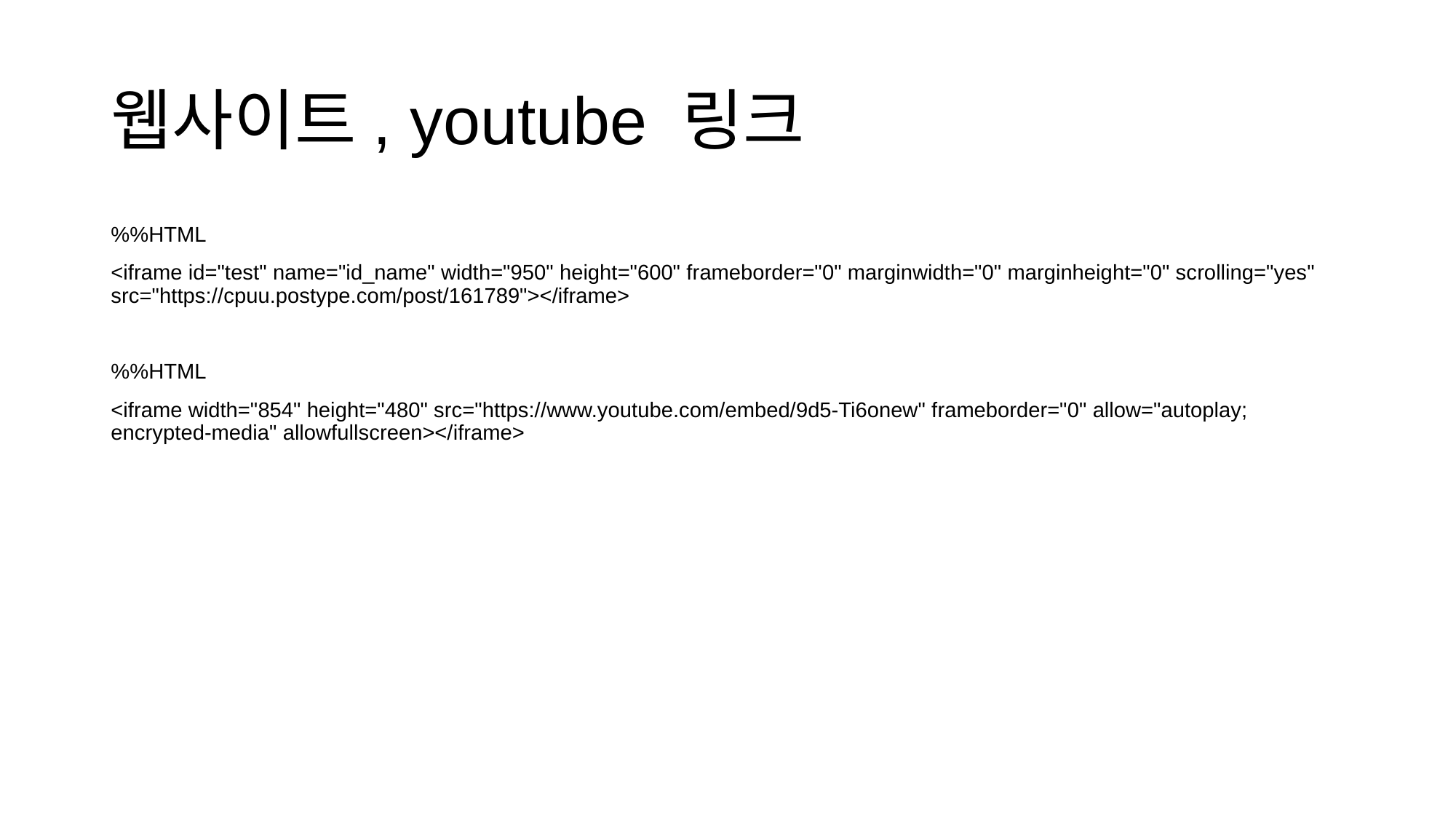

# 웹사이트, youtube 링크
%%HTML
<iframe id="test" name="id_name" width="950" height="600" frameborder="0" marginwidth="0" marginheight="0" scrolling="yes" src="https://cpuu.postype.com/post/161789"></iframe>

%%HTML
<iframe width="854" height="480" src="https://www.youtube.com/embed/9d5-Ti6onew" frameborder="0" allow="autoplay; encrypted-media" allowfullscreen></iframe>